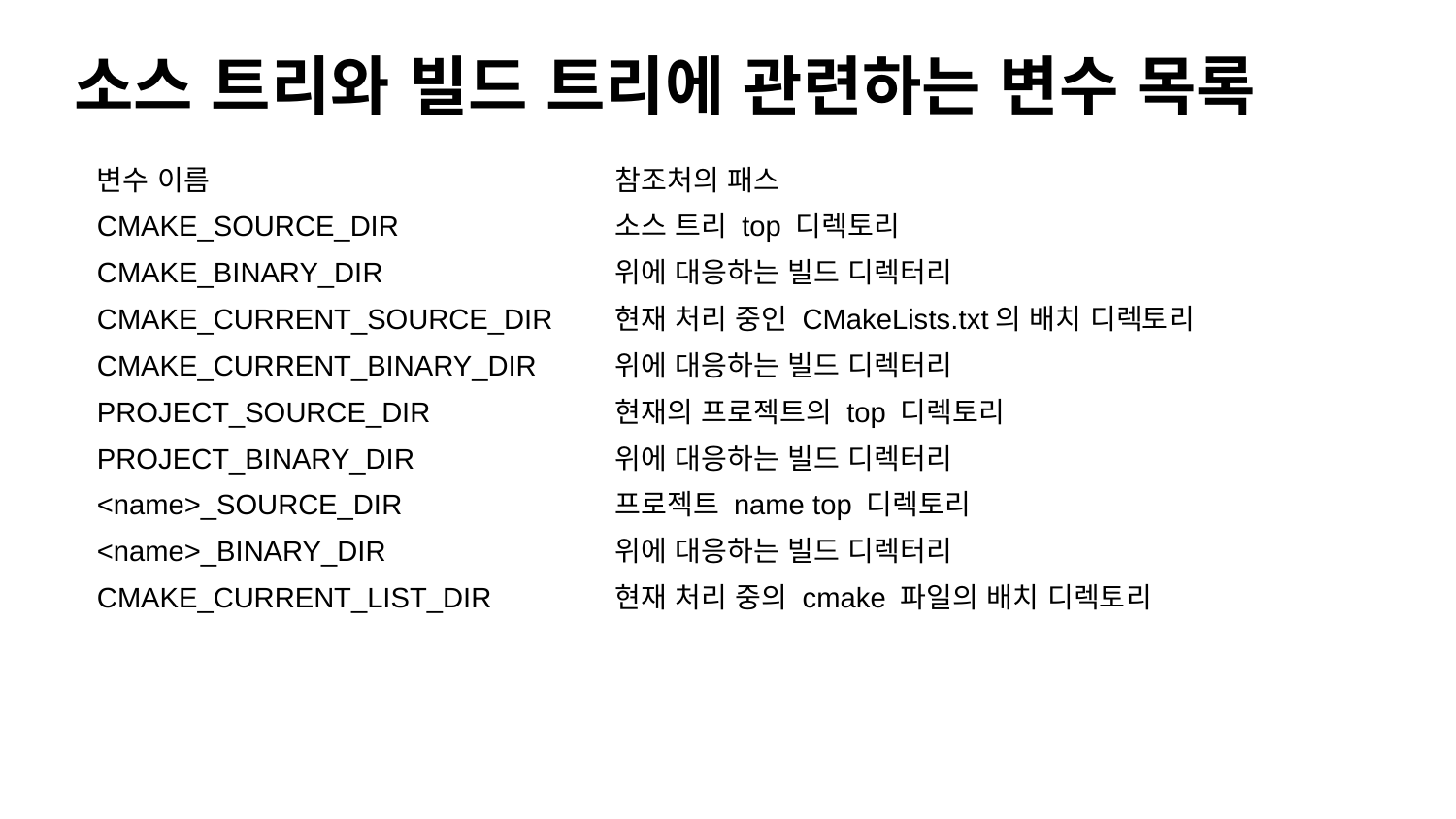

소스 트리와 빌드 트리에 관련하는 변수 목록
| 변수 이름 | 참조처의 패스 |
| --- | --- |
| CMAKE\_SOURCE\_DIR | 소스 트리 top 디렉토리 |
| CMAKE\_BINARY\_DIR | 위에 대응하는 빌드 디렉터리 |
| CMAKE\_CURRENT\_SOURCE\_DIR | 현재 처리 중인 CMakeLists.txt의 배치 디렉토리 |
| CMAKE\_CURRENT\_BINARY\_DIR | 위에 대응하는 빌드 디렉터리 |
| PROJECT\_SOURCE\_DIR | 현재의 프로젝트의 top 디렉토리 |
| PROJECT\_BINARY\_DIR | 위에 대응하는 빌드 디렉터리 |
| <name>\_SOURCE\_DIR | 프로젝트 name top 디렉토리 |
| <name>\_BINARY\_DIR | 위에 대응하는 빌드 디렉터리 |
| CMAKE\_CURRENT\_LIST\_DIR | 현재 처리 중의 cmake 파일의 배치 디렉토리 |